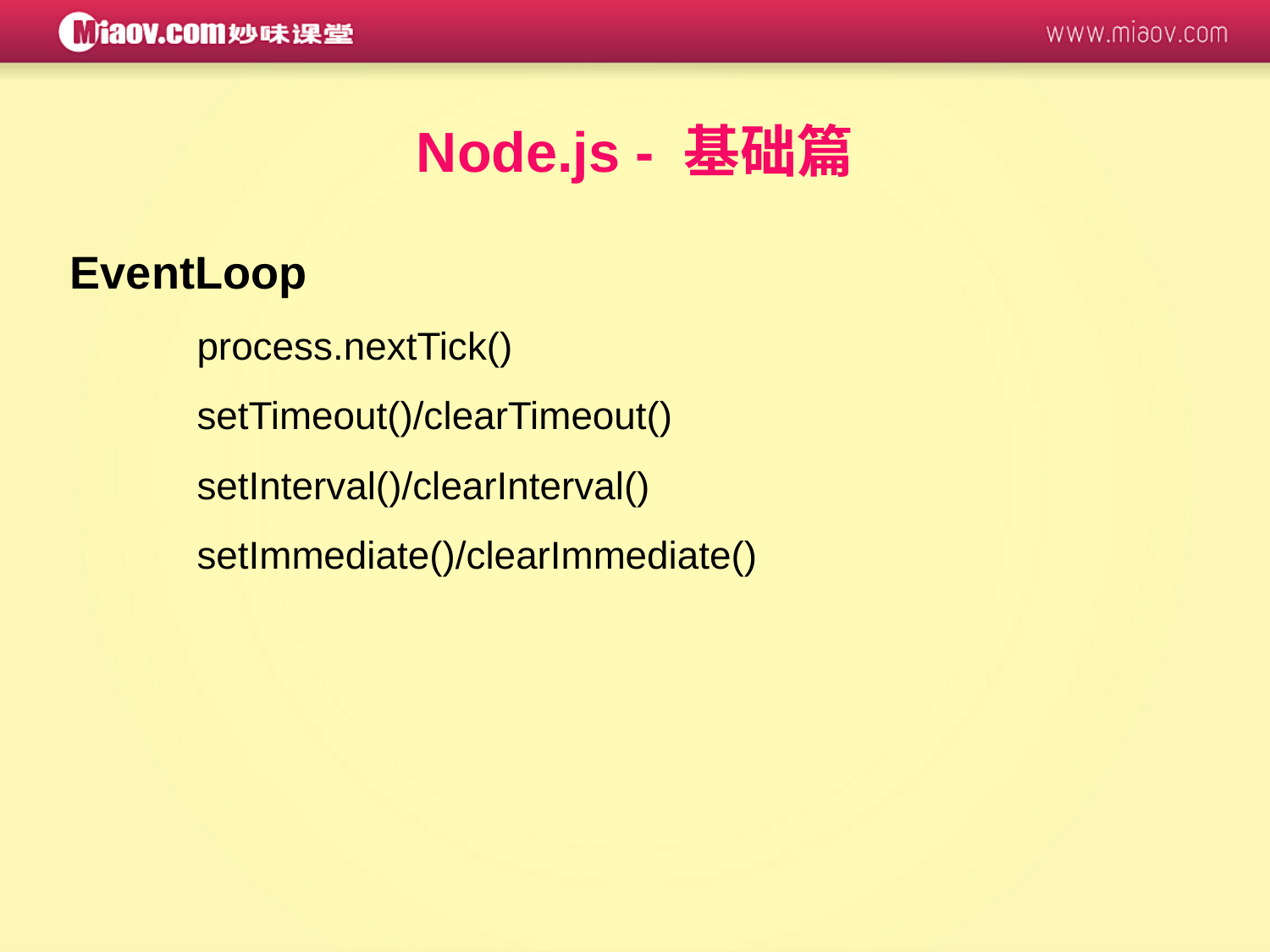

Node.js - 基础篇
EventLoop
	process.nextTick()
	setTimeout()/clearTimeout()
	setInterval()/clearInterval()
	setImmediate()/clearImmediate()